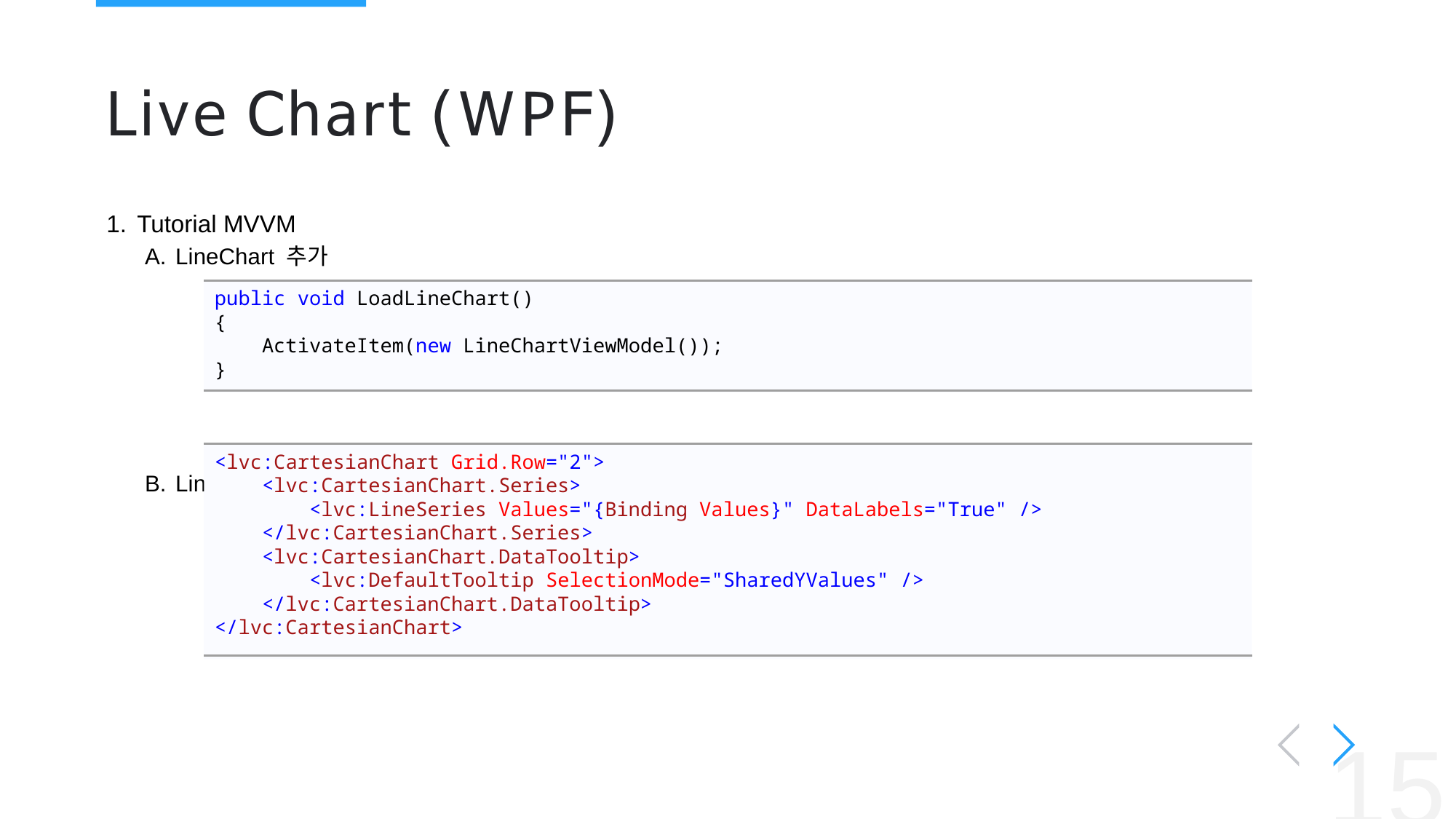

# Live Chart (WPF)
Tutorial MVVM
LineChart 추가

LineChartView.xaml 유저컨트롤

public void LoadLineChart()
{
    ActivateItem(new LineChartViewModel());
}
<lvc:CartesianChart Grid.Row="2">
    <lvc:CartesianChart.Series>
        <lvc:LineSeries Values="{Binding Values}" DataLabels="True" />
    </lvc:CartesianChart.Series>
    <lvc:CartesianChart.DataTooltip>
        <lvc:DefaultTooltip SelectionMode="SharedYValues" />
    </lvc:CartesianChart.DataTooltip>
</lvc:CartesianChart>
15